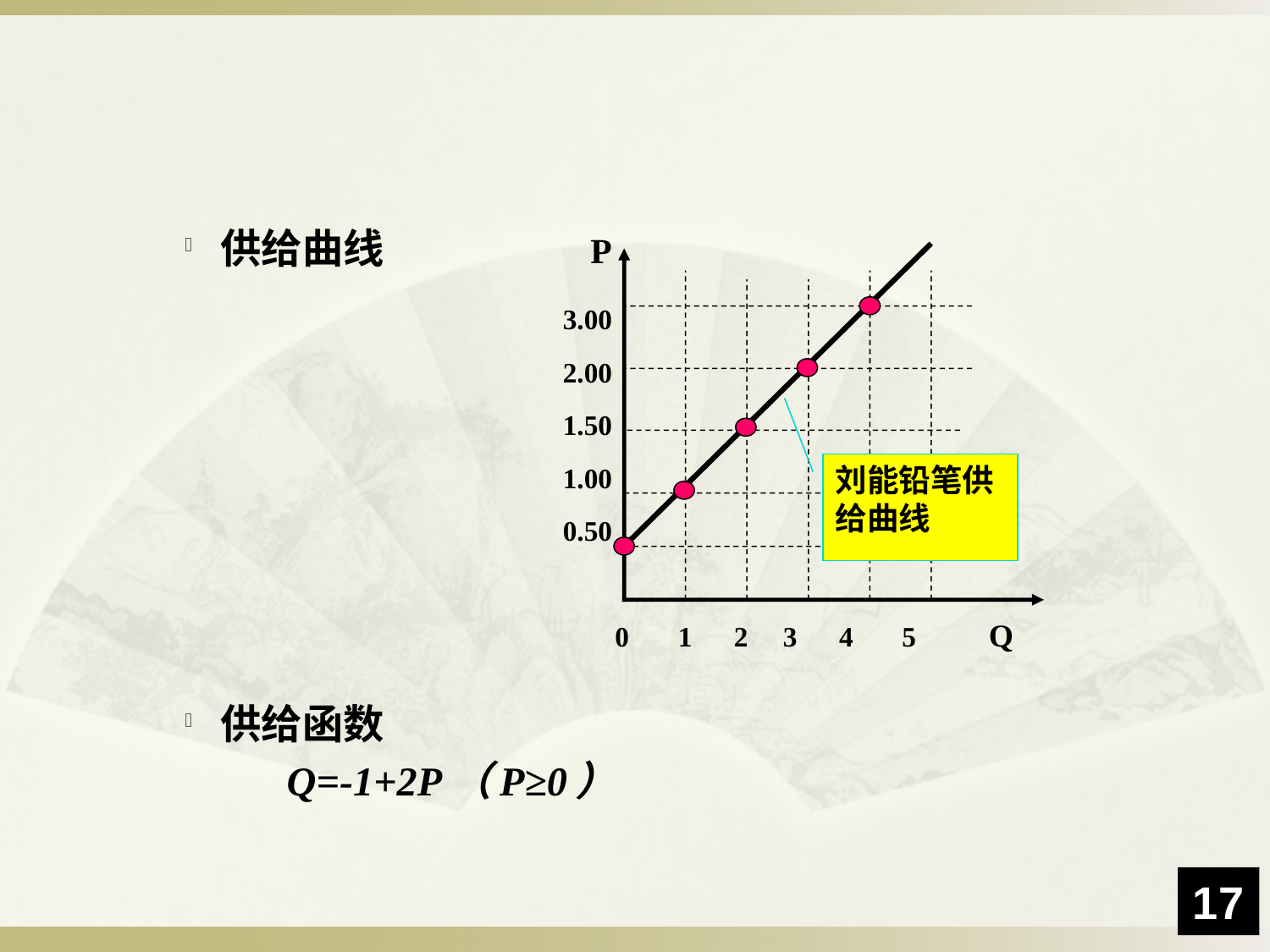

供给曲线

供给函数
          Q=-1+2P（P≥0）
P

3.00
2.00
1.50
1.00
0.50

刘能铅笔供给曲线

0       1      2     3      4       5         Q
17